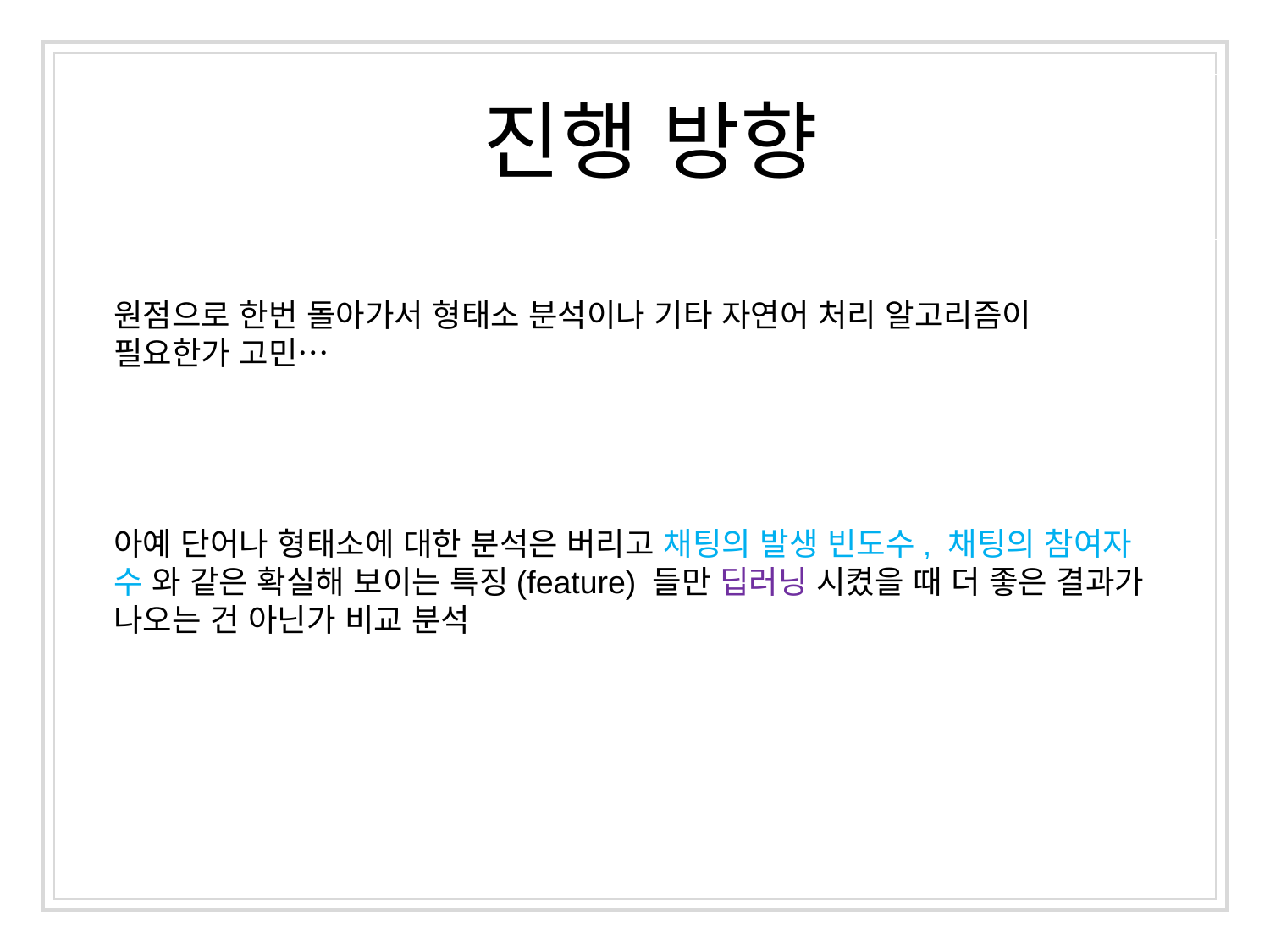

진행 방향
원점으로 한번 돌아가서 형태소 분석이나 기타 자연어 처리 알고리즘이 필요한가 고민…

아예 단어나 형태소에 대한 분석은 버리고 채팅의 발생 빈도수, 채팅의 참여자 수 와 같은 확실해 보이는 특징(feature) 들만 딥러닝 시켰을 때 더 좋은 결과가 나오는 건 아닌가 비교 분석